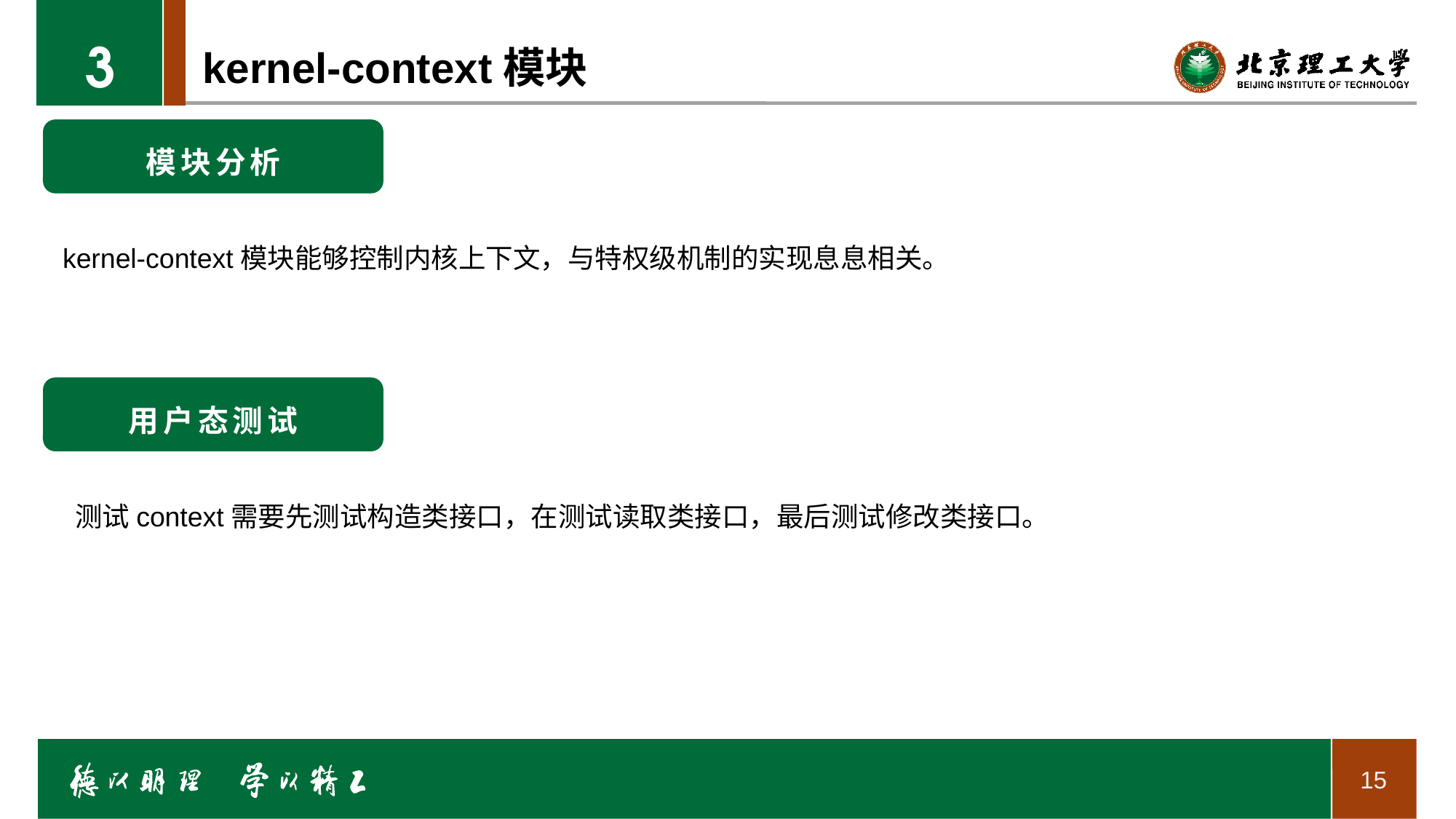

3
# kernel-context模块
模块分析
kernel-context模块能够控制内核上下文，与特权级机制的实现息息相关。
用户态测试
测试context需要先测试构造类接口，在测试读取类接口，最后测试修改类接口。